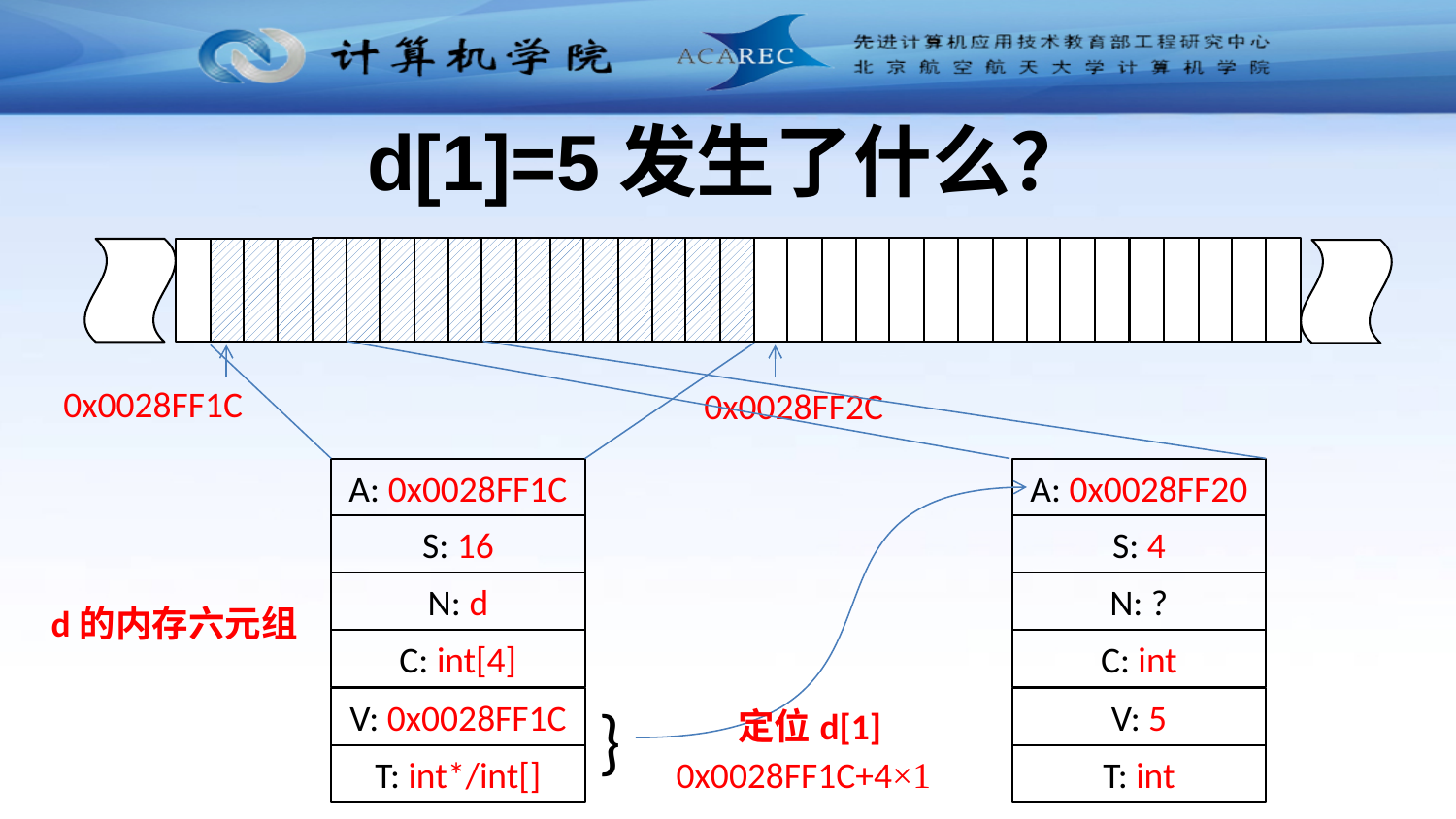

# d[1]=5发生了什么？

0x0028FF1C
0x0028FF2C
A: 0x0028FF1C
A: 0x0028FF20
S: 16
S: 4
N: d
N: ?
d的内存六元组
C: int[4]
C: int
}
V: 0x0028FF1C
V: 5
定位d[1]
T: int*/int[]
0x0028FF1C+4×1
T: int